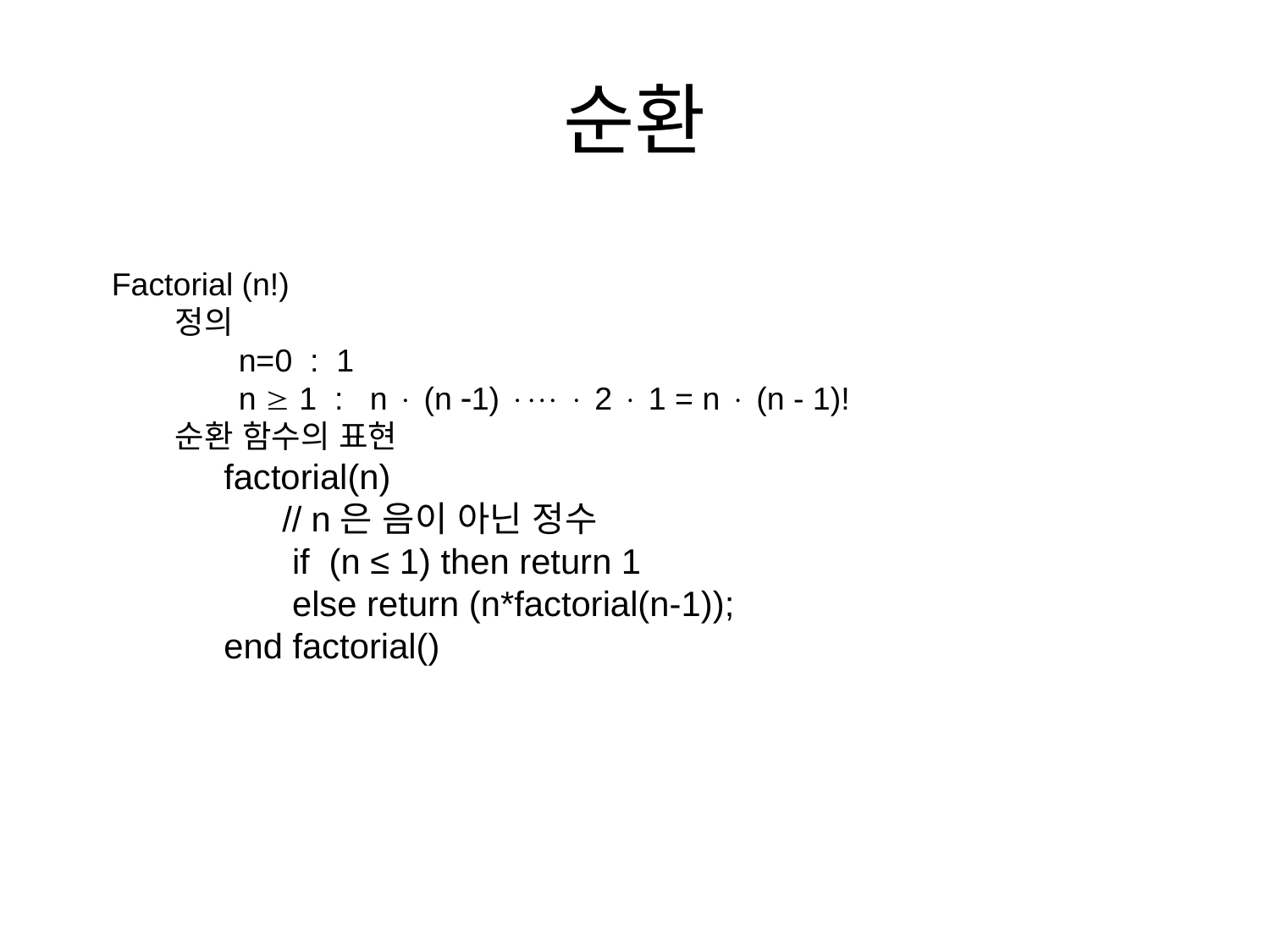

# 순환
Factorial (n!)
정의
n=0  :  1
n ≥ 1  :   n ⋅ (n −1) ⋅… ⋅ 2 ⋅ 1 = n ⋅ (n - 1)!
순환 함수의 표현
     factorial(n)
           // n은 음이 아닌 정수
            if  (n ≤ 1) then return 1
            else return (n*factorial(n-1));
     end factorial()